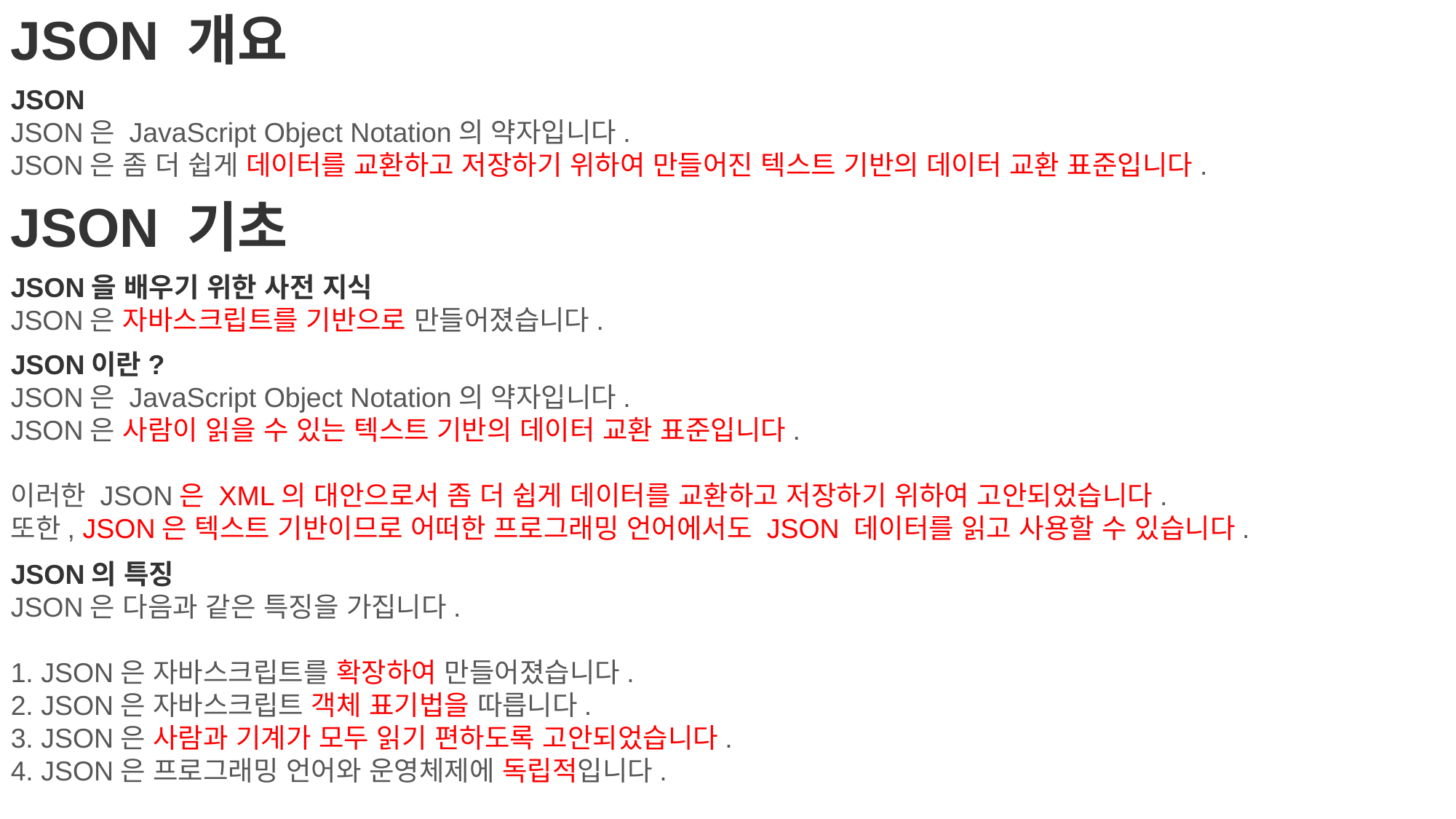

JSON 개요
JSON
JSON은 JavaScript Object Notation의 약자입니다.
JSON은 좀 더 쉽게 데이터를 교환하고 저장하기 위하여 만들어진 텍스트 기반의 데이터 교환 표준입니다.
JSON 기초
JSON을 배우기 위한 사전 지식
JSON은 자바스크립트를 기반으로 만들어졌습니다.
JSON이란?
JSON은 JavaScript Object Notation의 약자입니다.
JSON은 사람이 읽을 수 있는 텍스트 기반의 데이터 교환 표준입니다.

이러한 JSON은 XML의 대안으로서 좀 더 쉽게 데이터를 교환하고 저장하기 위하여 고안되었습니다.
또한, JSON은 텍스트 기반이므로 어떠한 프로그래밍 언어에서도 JSON 데이터를 읽고 사용할 수 있습니다.
JSON의 특징
JSON은 다음과 같은 특징을 가집니다.

1. JSON은 자바스크립트를 확장하여 만들어졌습니다.
2. JSON은 자바스크립트 객체 표기법을 따릅니다.
3. JSON은 사람과 기계가 모두 읽기 편하도록 고안되었습니다.
4. JSON은 프로그래밍 언어와 운영체제에 독립적입니다.